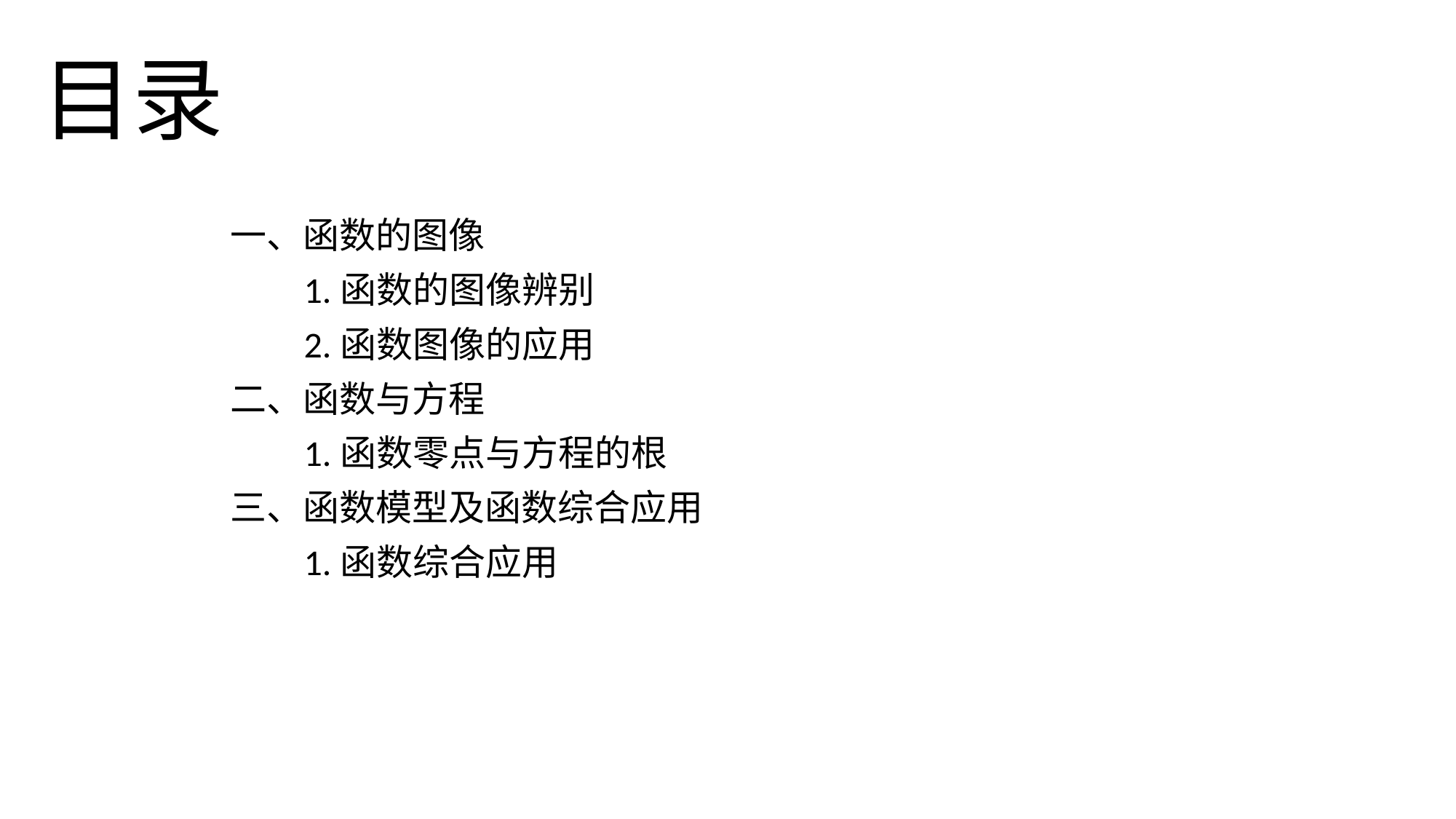

目录
一、函数的图像
         1.函数的图像辨别
         2.函数图像的应用
二、函数与方程
         1.函数零点与方程的根
三、函数模型及函数综合应用
         1.函数综合应用